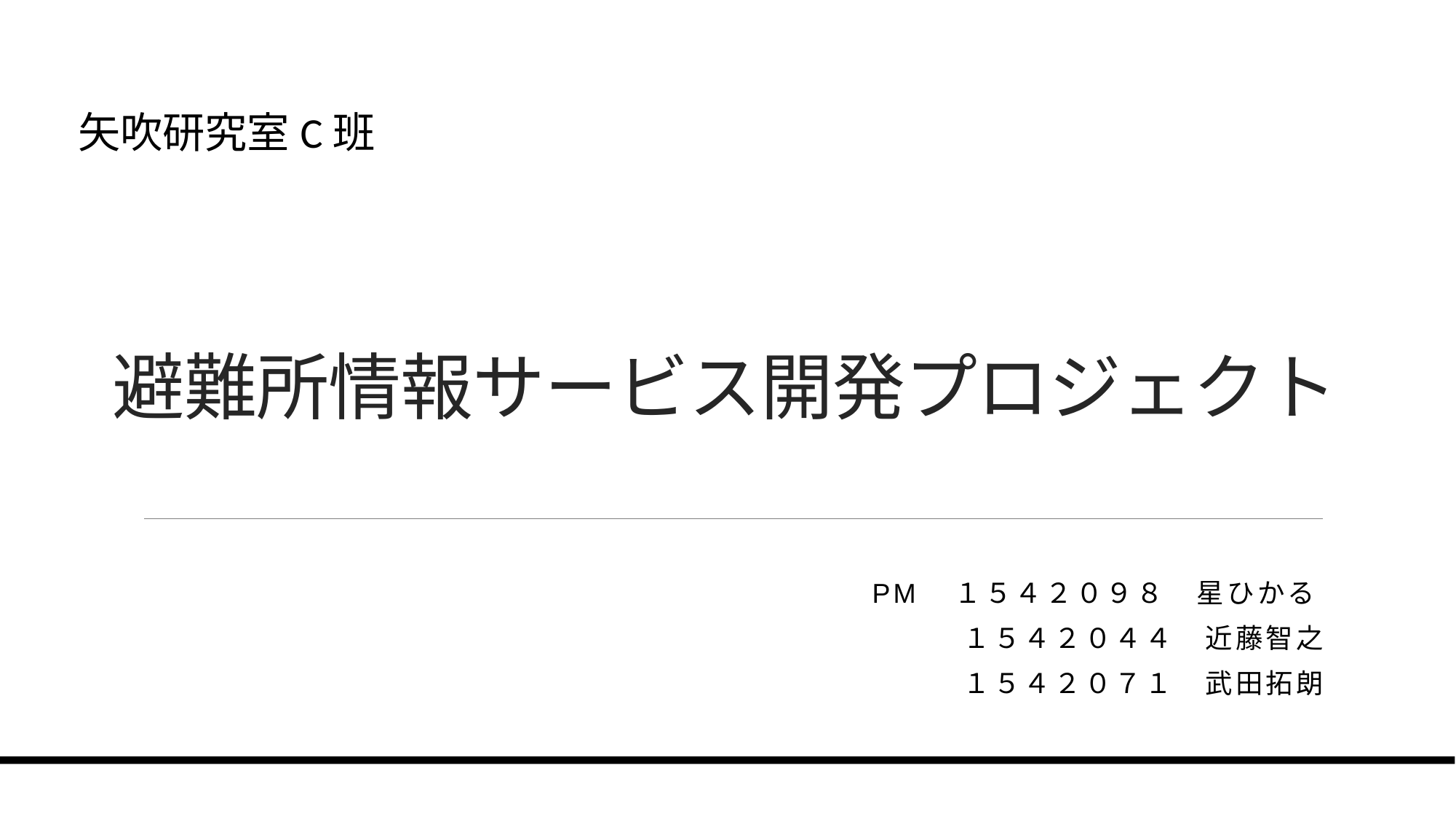

矢吹研究室C班
# 避難所情報サービス開発プロジェクト
PM　１５４２０９８　星ひかる
　　　１５４２０４４　近藤智之
　　　１５４２０７１　武田拓朗